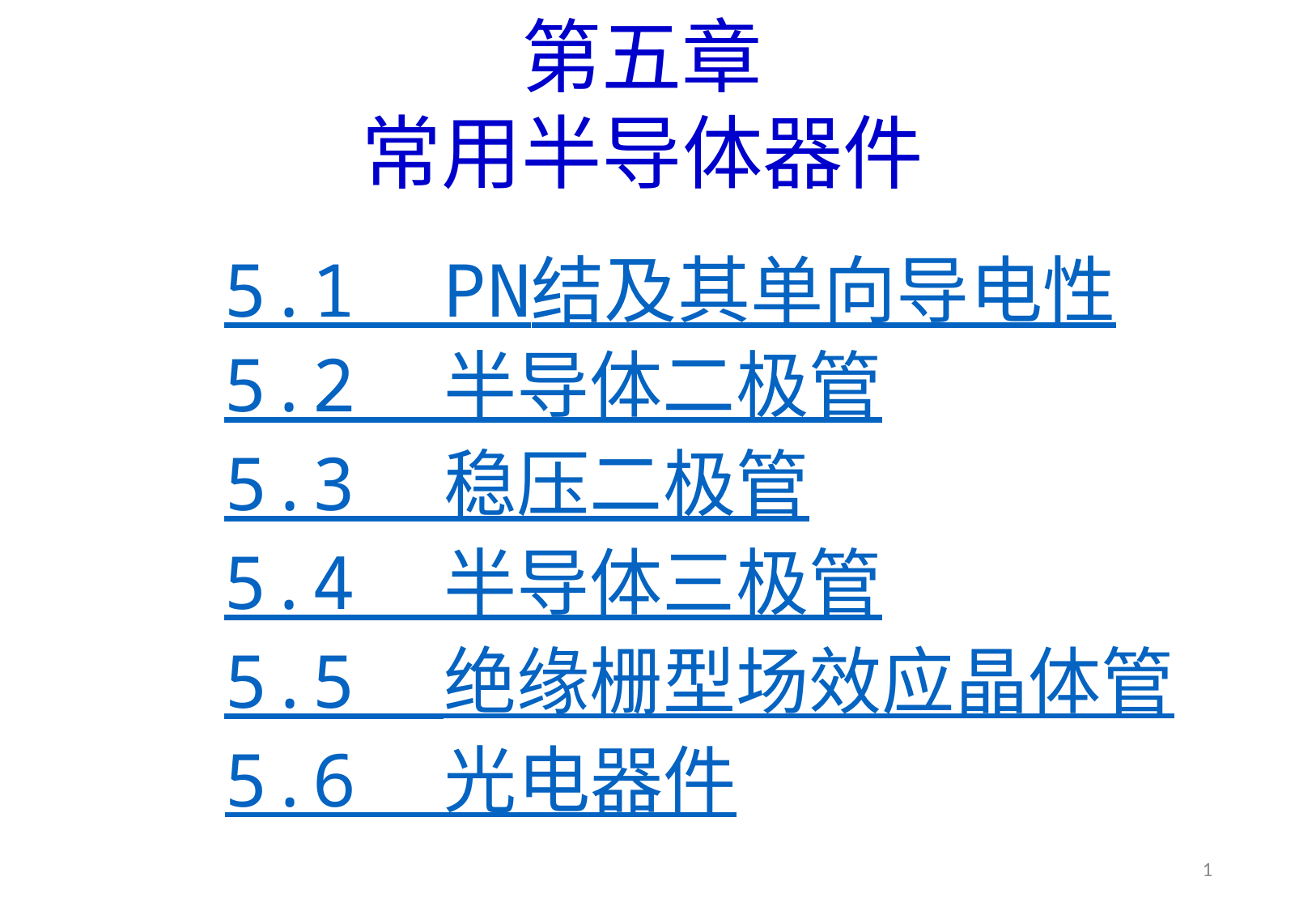

第五章
常用半导体器件
5.1  PN结及其单向导电性
5.2  半导体二极管
5.3  稳压二极管
5.4  半导体三极管
5.5  绝缘栅型场效应晶体管
5.6  光电器件
1